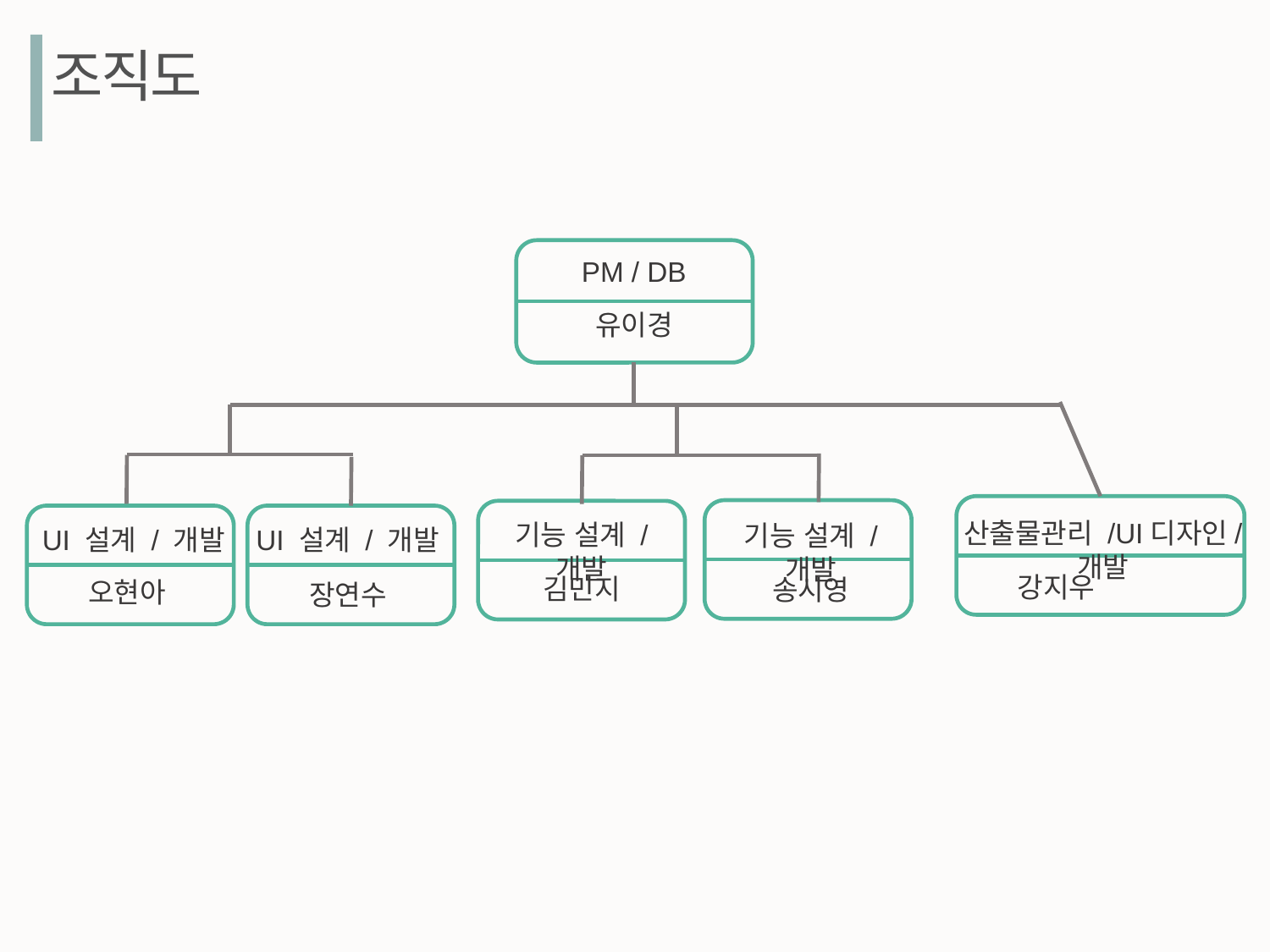

조직도

PM / DB
유이경

산출물관리 /UI디자인/ 개발

강지우

기능 설계 / 개발
기능 설계 / 개발
UI 설계 / 개발
UI 설계 / 개발
김민지
송시영
오현아
장연수